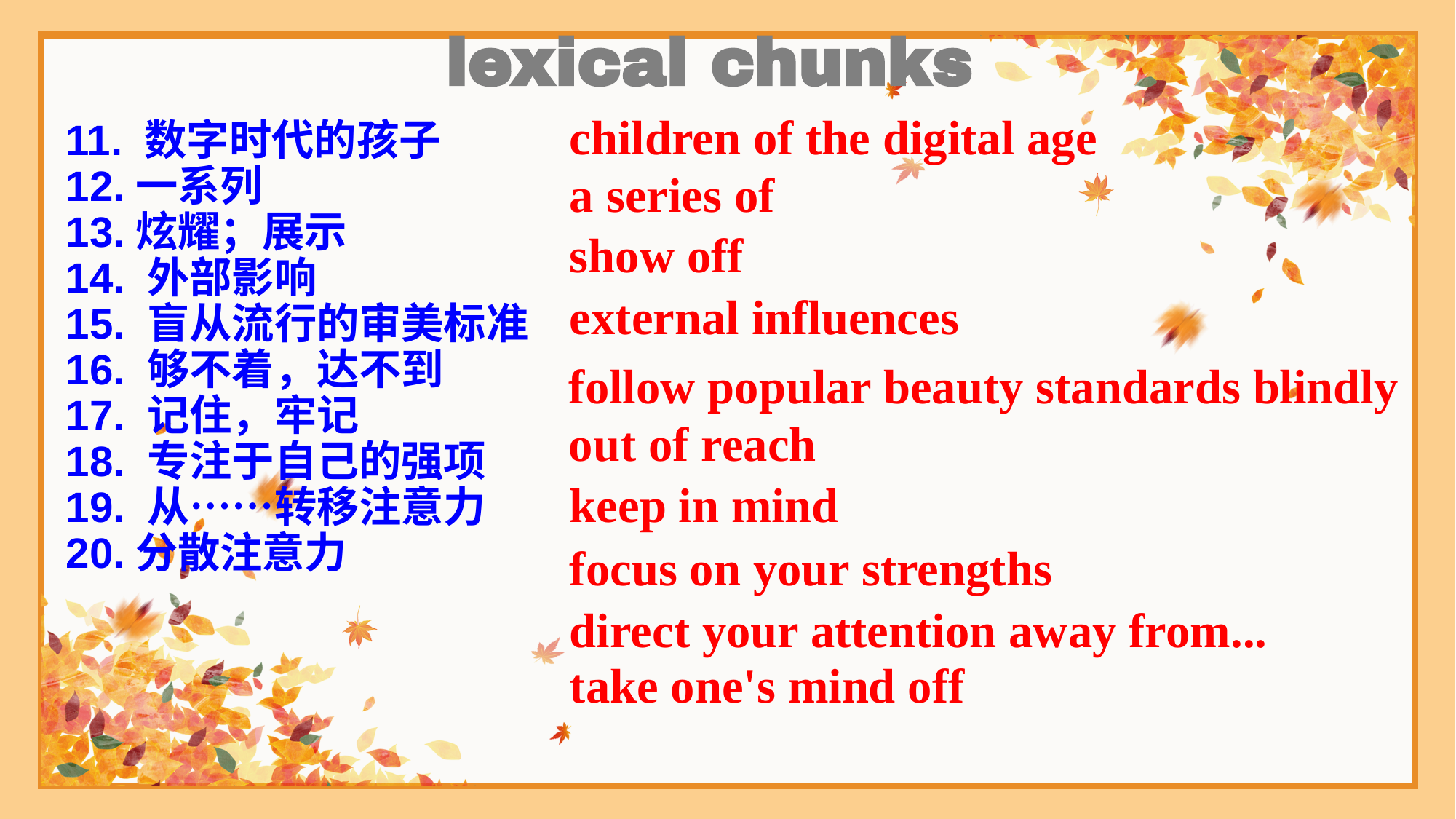

lexical chunks
children of the digital age
11. 数字时代的孩子
12.一系列
13.炫耀；展示
14. 外部影响
15. 盲从流行的审美标准
16. 够不着，达不到
17. 记住，牢记
18. 专注于自己的强项
19. 从……转移注意力
20.分散注意力

a series of
show off
external influences
follow popular beauty standards blindly
out of reach
keep in mind
focus on your strengths
direct your attention away from...
take one's mind off